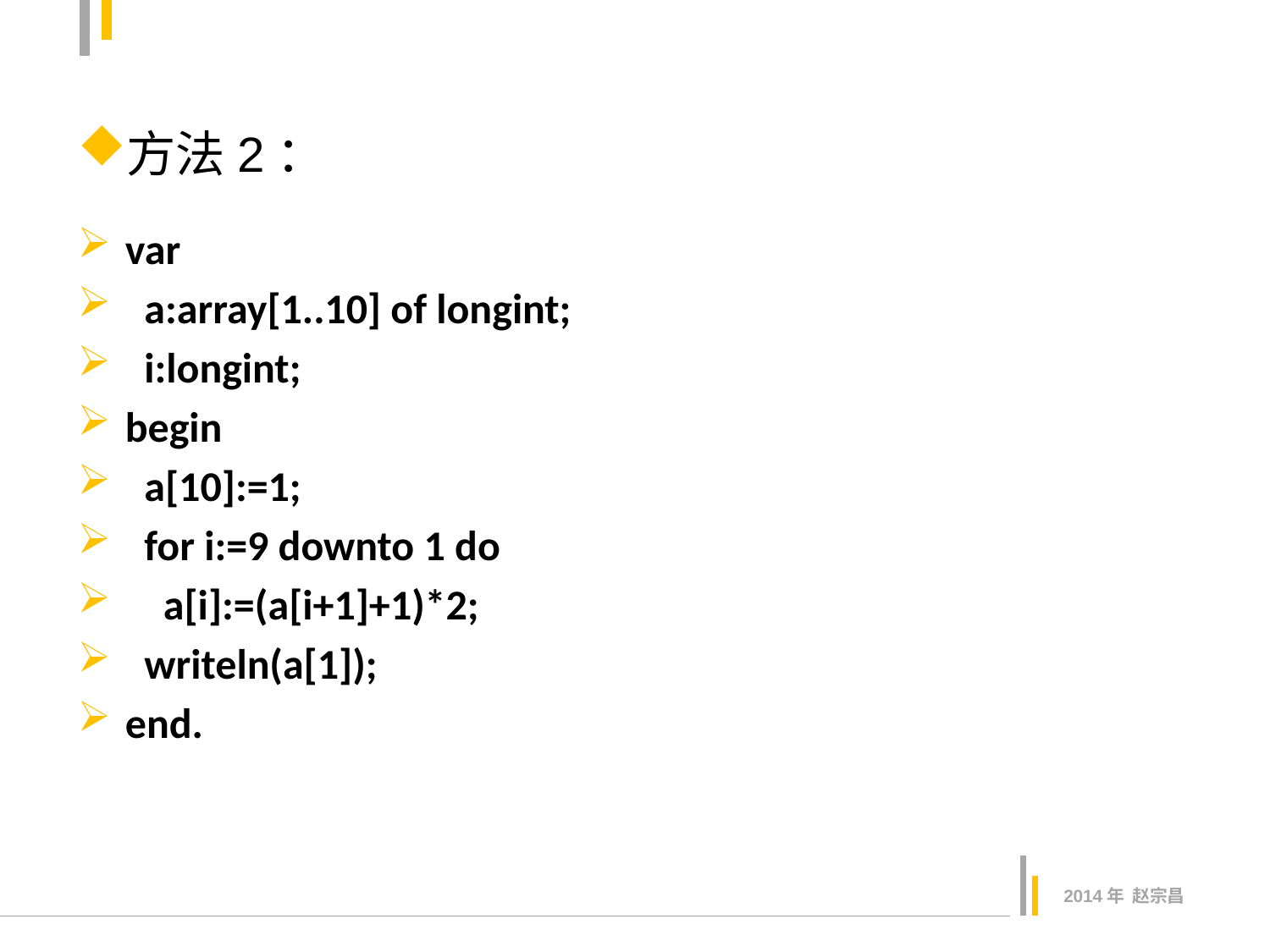

#
方法2：
var
  a:array[1..10] of longint;
  i:longint;
begin
  a[10]:=1;
  for i:=9 downto 1 do
    a[i]:=(a[i+1]+1)*2;
  writeln(a[1]);
end.